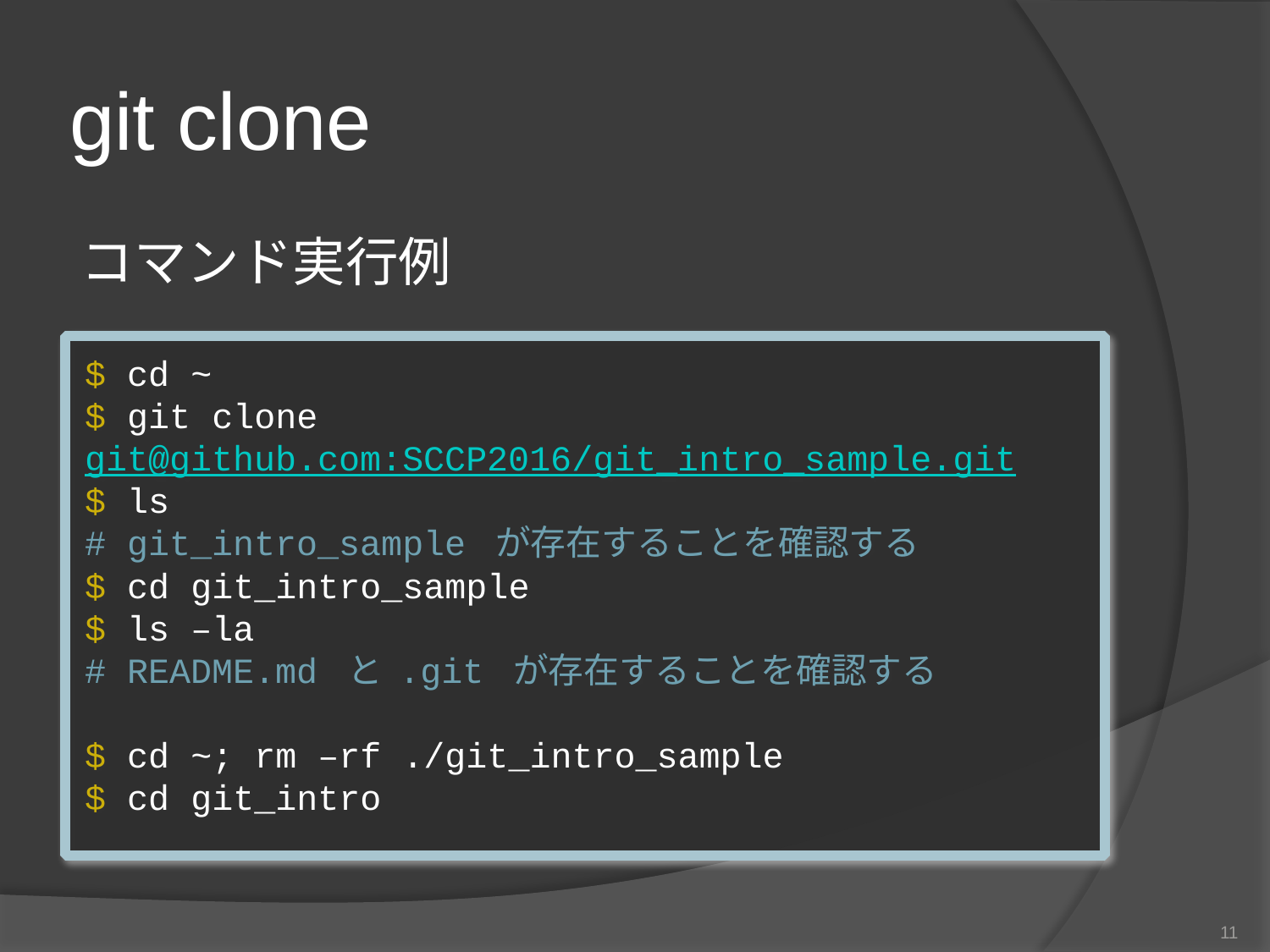

# git clone
コマンド実行例
$ cd ~
$ git clone git@github.com:SCCP2016/git_intro_sample.git
$ ls
# git_intro_sample が存在することを確認する
$ cd git_intro_sample
$ ls –la
# README.md と .git が存在することを確認する

$ cd ~; rm –rf ./git_intro_sample
$ cd git_intro
11